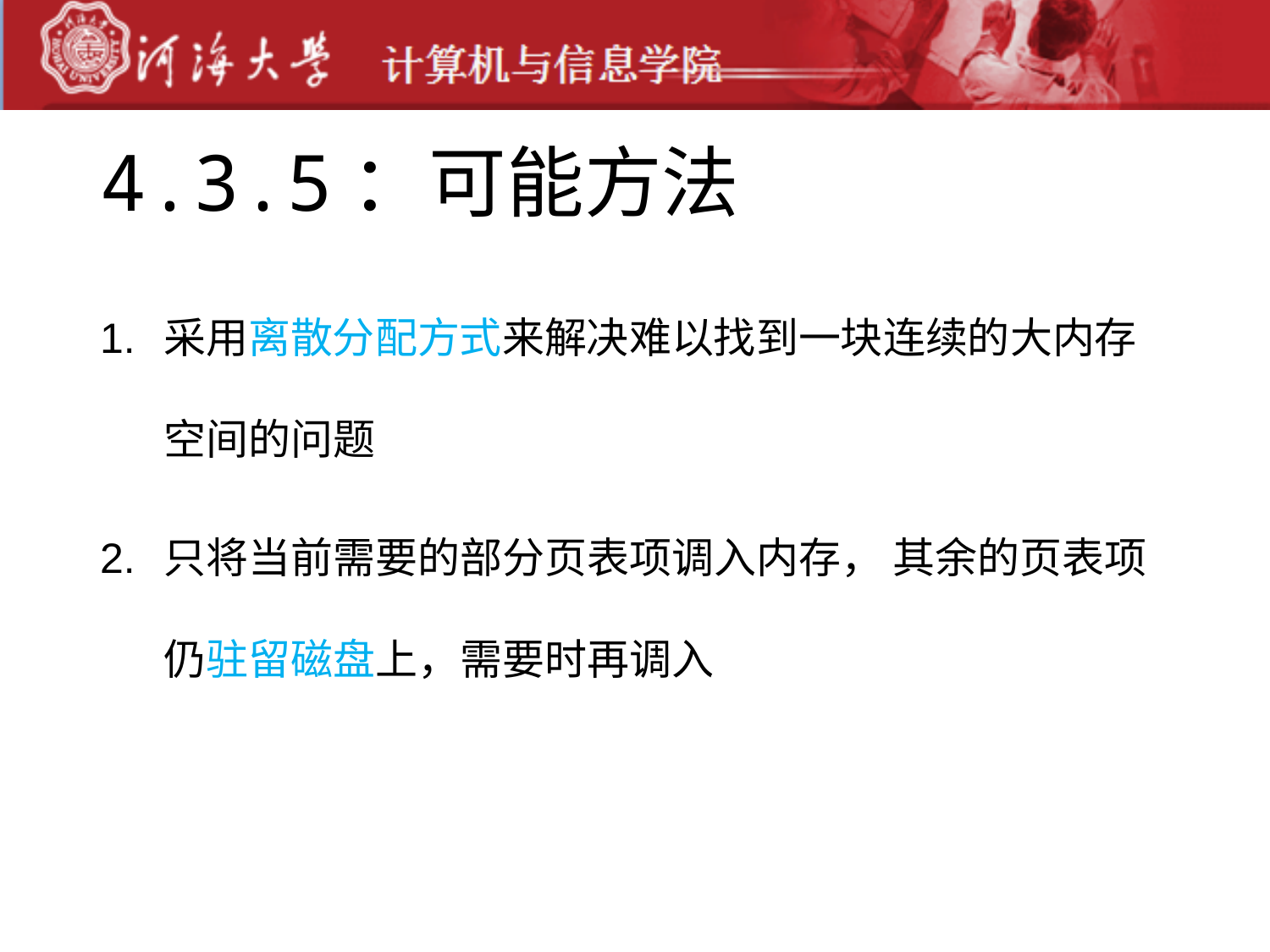

# 4.3.5：可能方法
采用离散分配方式来解决难以找到一块连续的大内存空间的问题
只将当前需要的部分页表项调入内存， 其余的页表项仍驻留磁盘上，需要时再调入